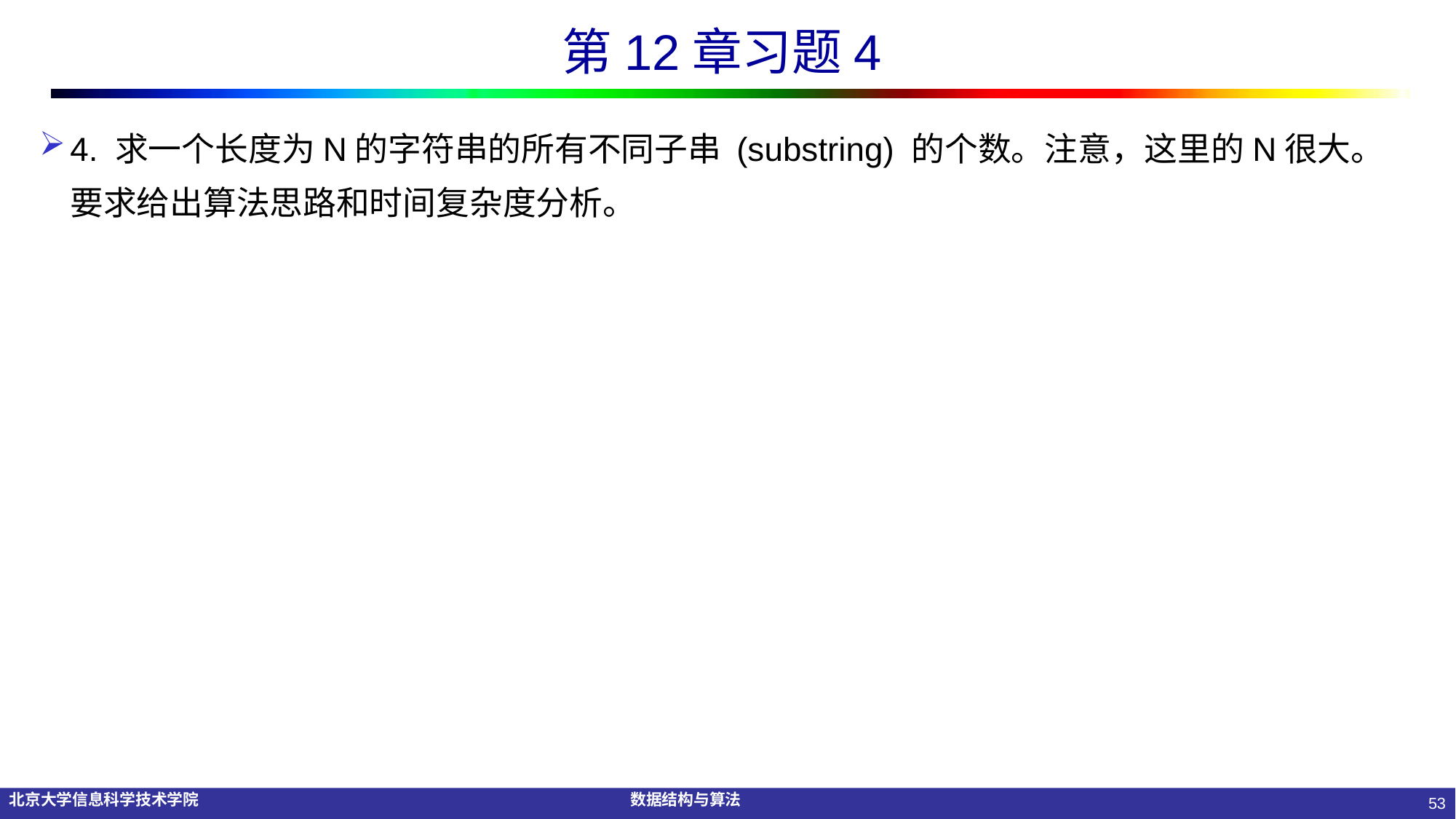

# 第12章习题4
4. 求一个长度为N的字符串的所有不同子串 (substring) 的个数。注意，这里的N很大。要求给出算法思路和时间复杂度分析。
53